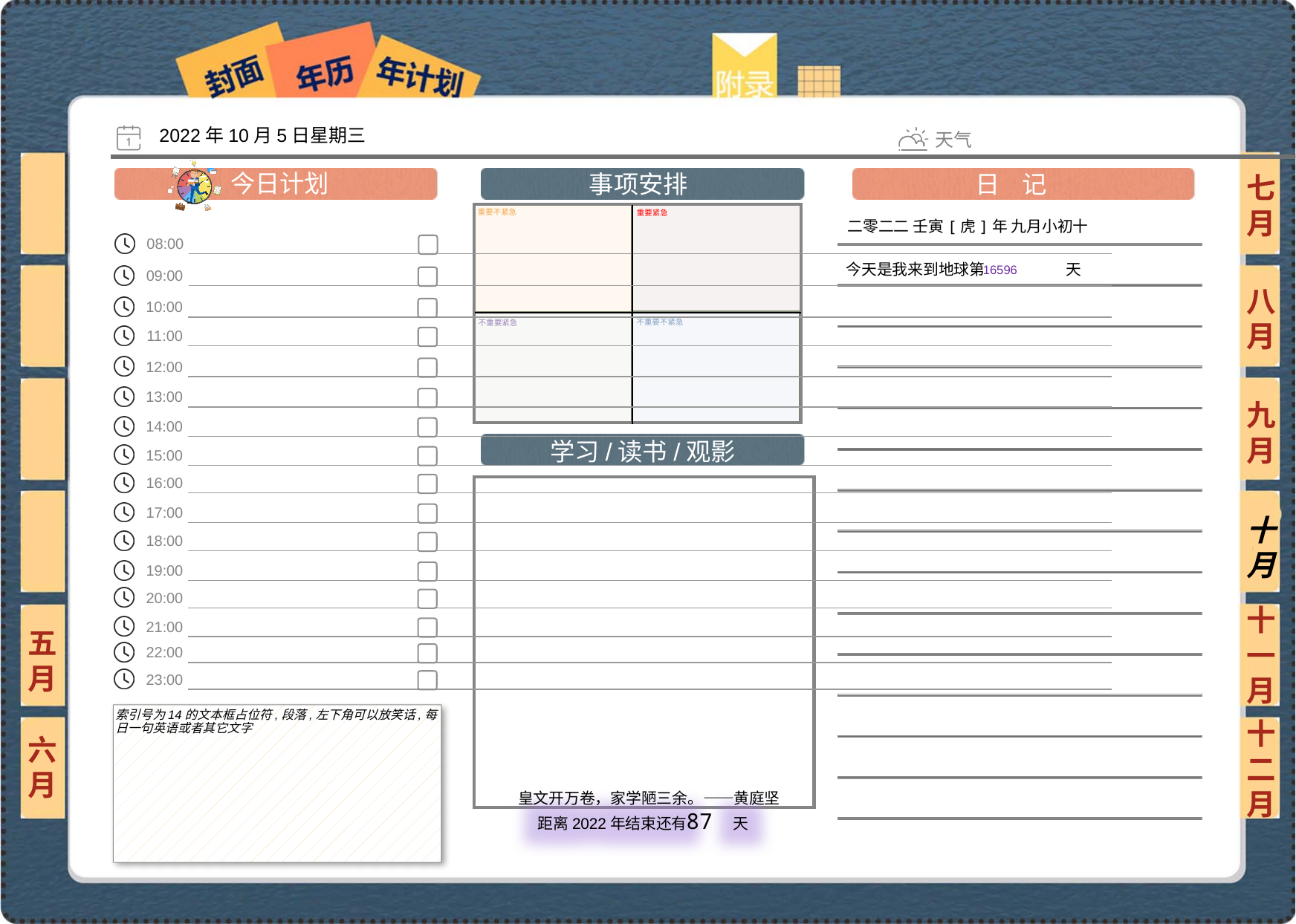

2022年10月5日星期三
七月
二零二二 壬寅[虎]年 九月小初十
16596
八月
九月
十月
十一月
五月
索引号为14的文本框占位符,段落,左下角可以放笑话,每日一句英语或者其它文字
六月
十二月
87
 皇文开万卷，家学陋三余。——黄庭坚